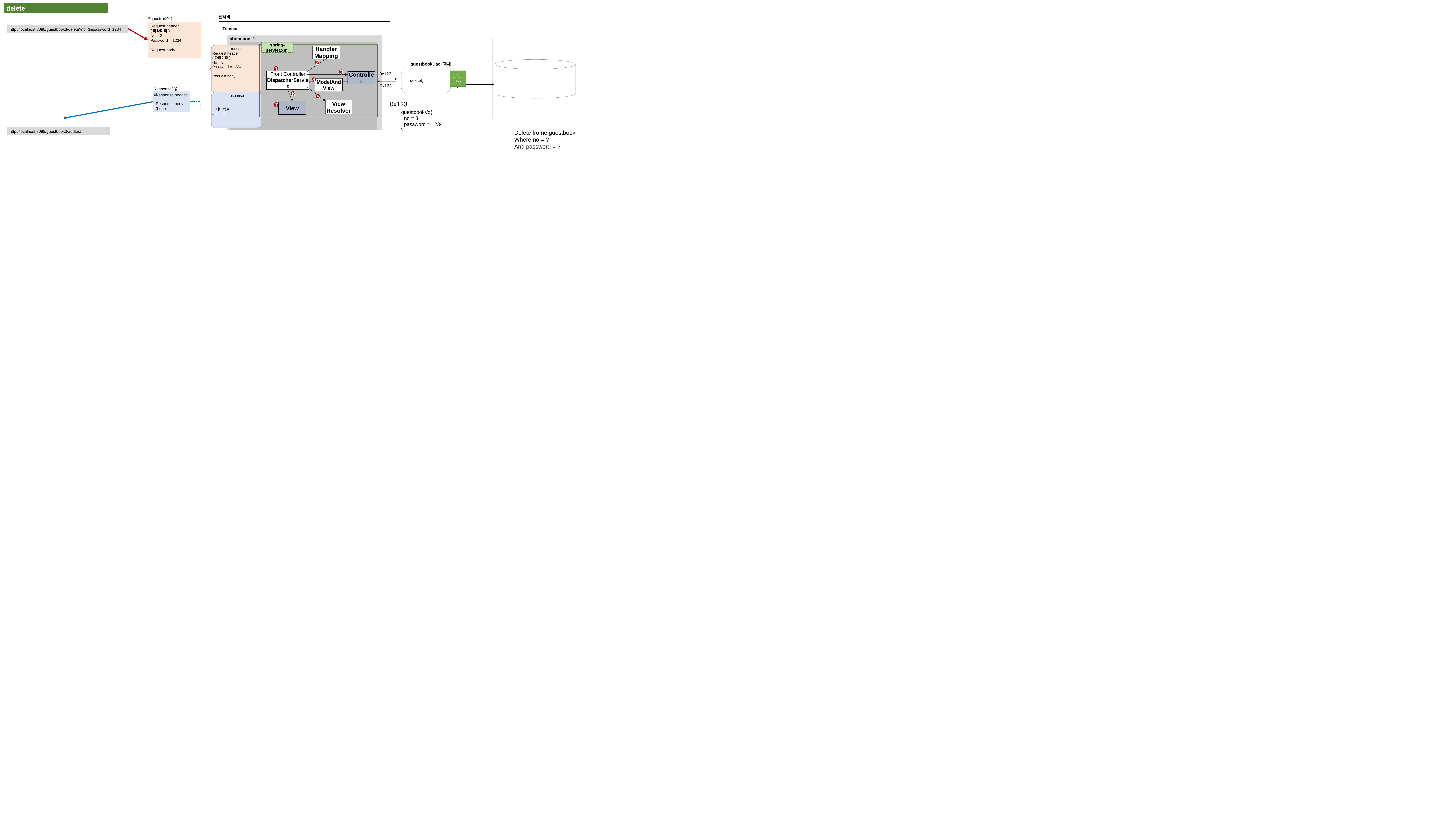

delete
웹서버
Rqeust(요청)
Request header
(파라미터)
No = 3
Password = 1234

Request body

http://localhost:8088/guestbook3/delete?no=3&password=1234
Tomcat

phonebook1

spring-servlet.xml

Handler Mapping

2
1
3

Front Controller
DispatcherServlet

Controller

4

ModelAndView

6
5
View Resolver

View

7
rquest
Request header
(파라미터)
No = 3
Password = 1234

Request body

guestbookDao 객체
    delete()
0x123
jdbc
*2

0x123
Response(응답)
Response header

Response body
(html)
response

리다이렉트
/addList
0x123
guestbookVo{
  no = 3
  password = 1234
}
http://localhost:8088/guestbook3/addList
Delete frome guestbook
Where no = ?
And password = ?